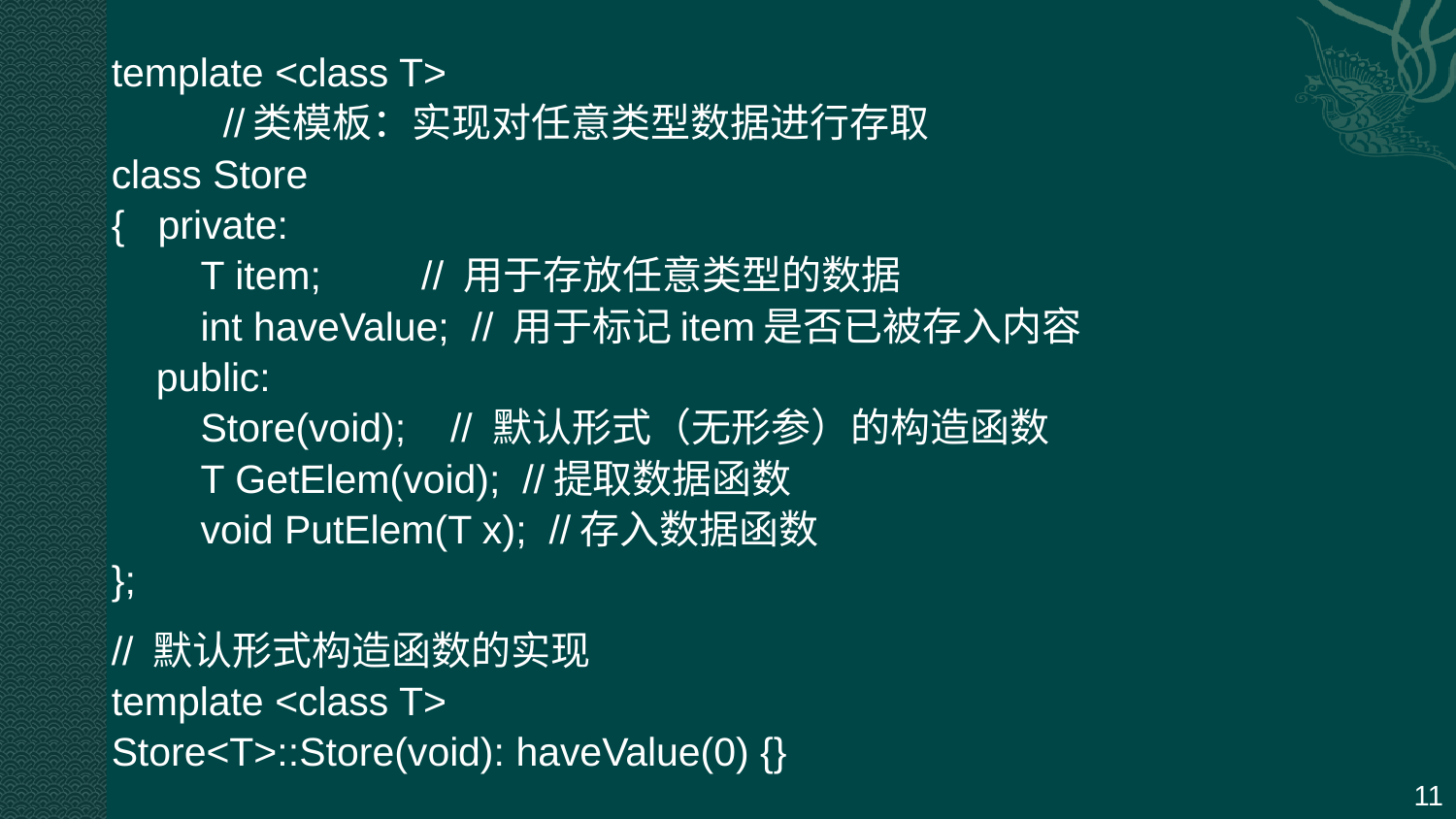

template <class T>
          //类模板：实现对任意类型数据进行存取
class Store
{   private:
        T item;         // 用于存放任意类型的数据
        int haveValue;  // 用于标记item是否已被存入内容
    public:
        Store(void);    // 默认形式（无形参）的构造函数
        T GetElem(void);  //提取数据函数
        void PutElem(T x);  //存入数据函数
};
// 默认形式构造函数的实现
template <class T>
Store<T>::Store(void): haveValue(0) {}
11